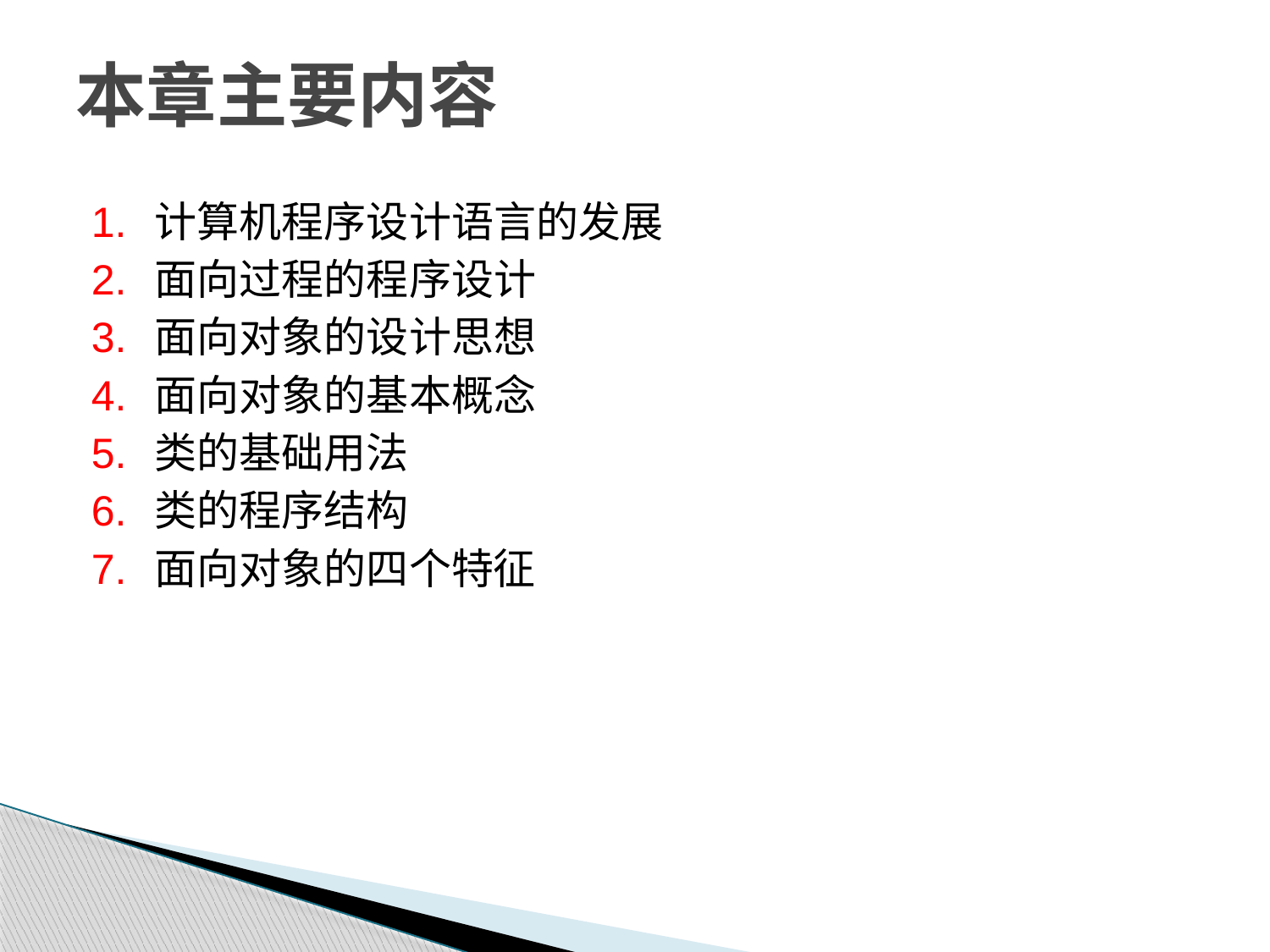

# 本章主要内容
计算机程序设计语言的发展
面向过程的程序设计
面向对象的设计思想
面向对象的基本概念
类的基础用法
类的程序结构
面向对象的四个特征